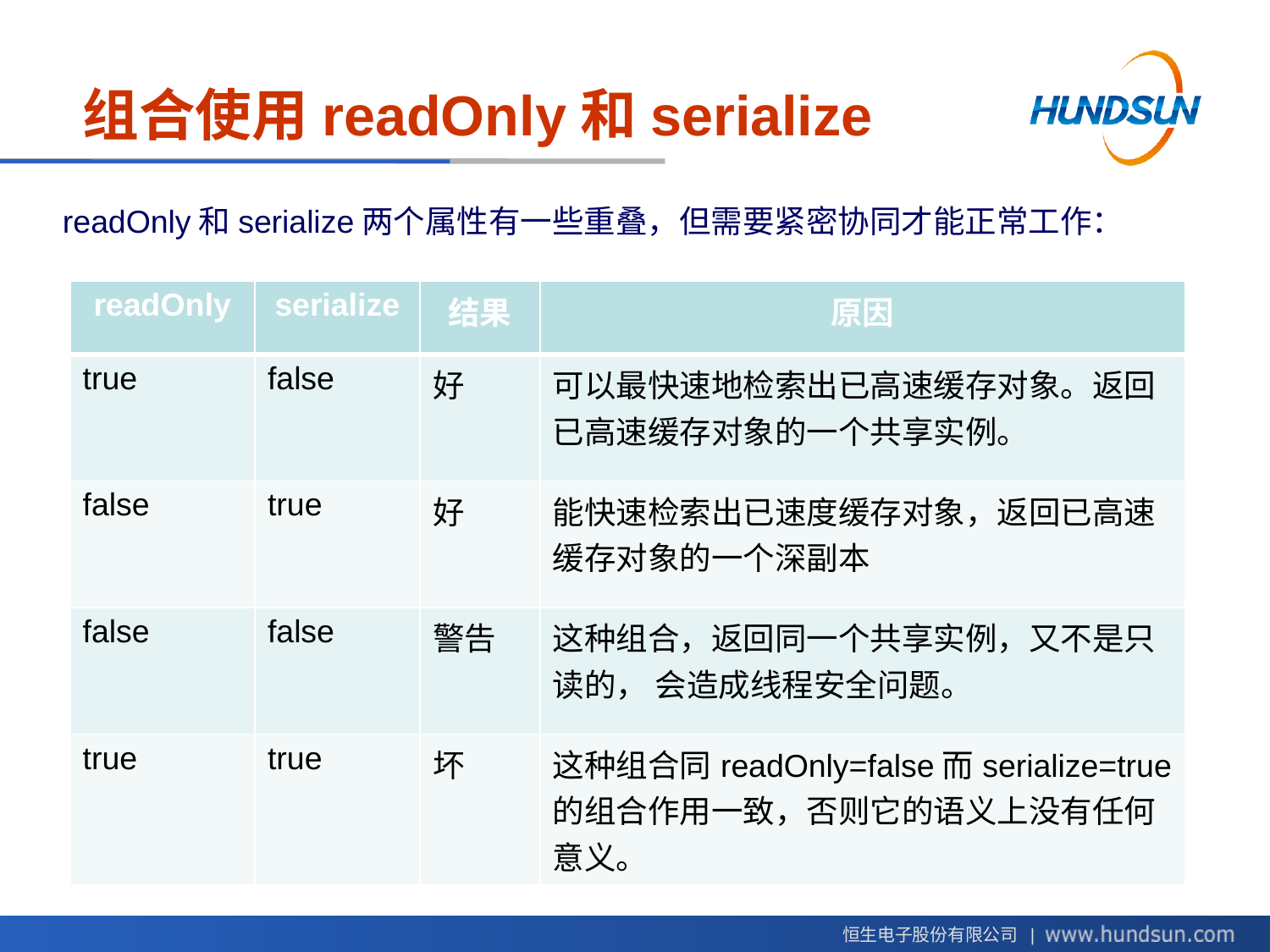

# 组合使用readOnly和serialize
readOnly和serialize两个属性有一些重叠，但需要紧密协同才能正常工作：
| readOnly | serialize | 结果 | 原因 |
| --- | --- | --- | --- |
| true | false | 好 | 可以最快速地检索出已高速缓存对象。返回已高速缓存对象的一个共享实例。 |
| false | true | 好 | 能快速检索出已速度缓存对象，返回已高速缓存对象的一个深副本 |
| false | false | 警告 | 这种组合，返回同一个共享实例，又不是只读的， 会造成线程安全问题。 |
| true | true | 坏 | 这种组合同readOnly=false而serialize=true的组合作用一致，否则它的语义上没有任何意义。 |